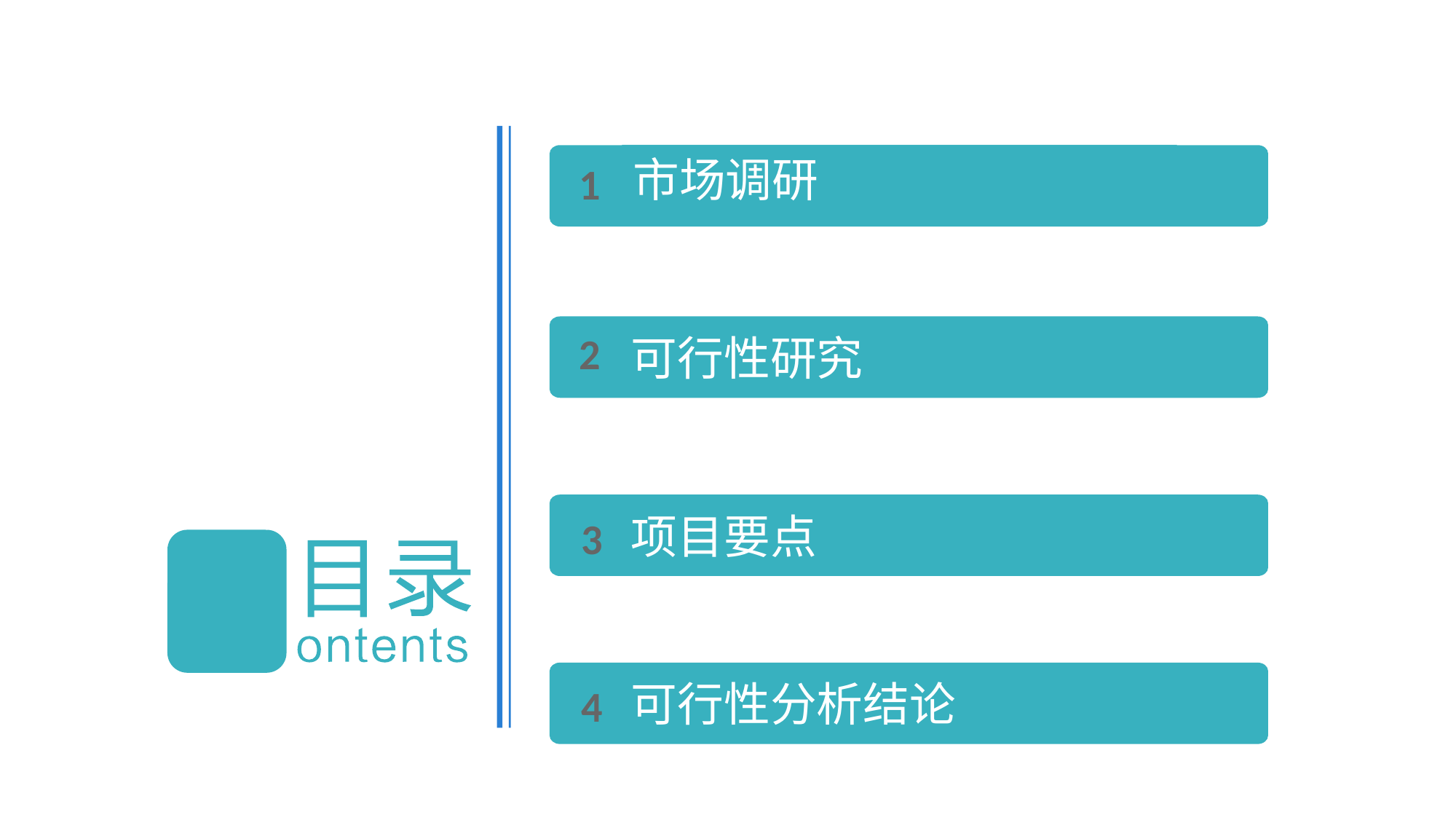

市场调研

1

2

可行性研究

项目要点
3

可行性分析结论
4